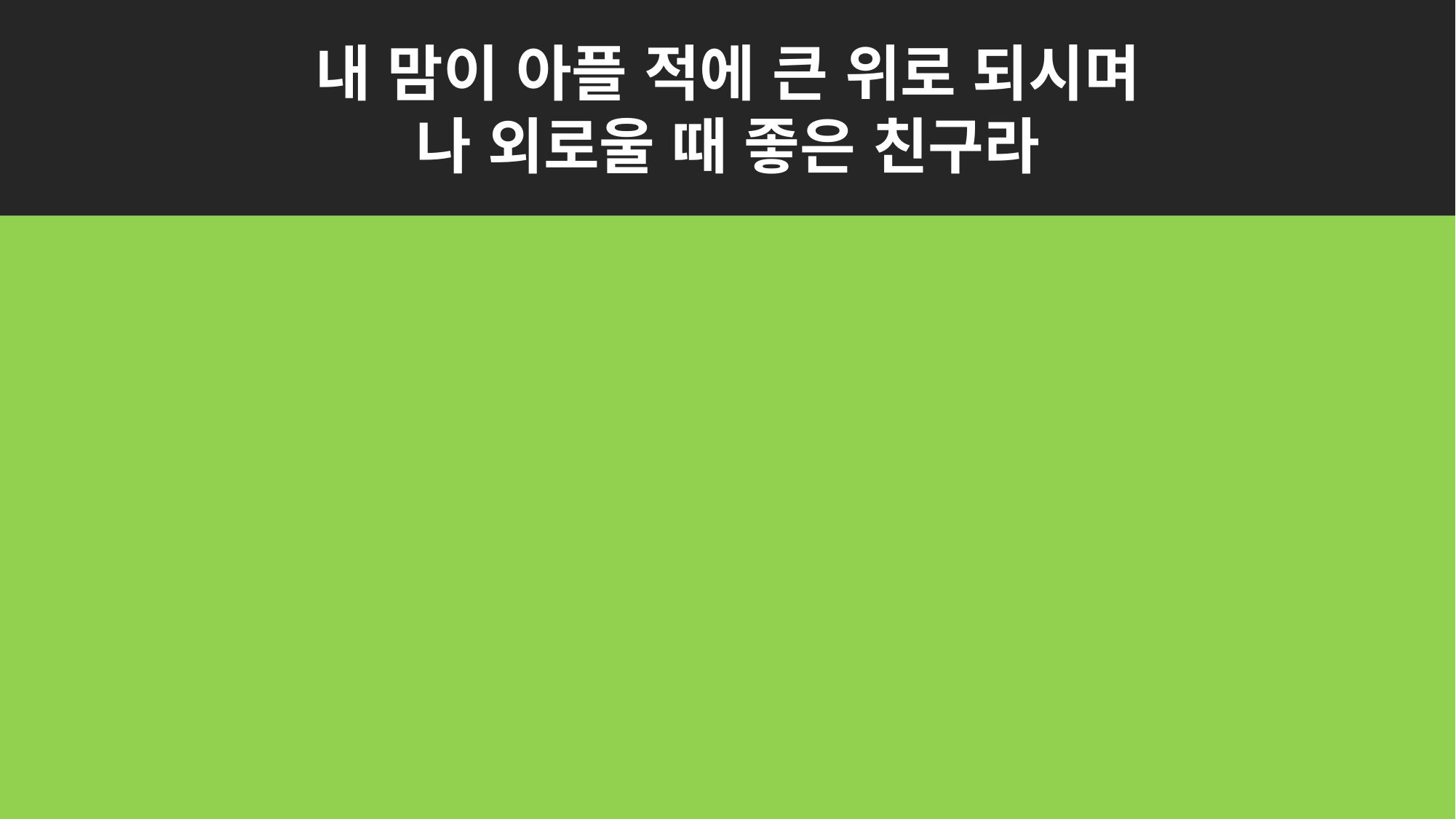

내 맘이 아플 적에 큰 위로 되시며
나 외로울 때 좋은 친구라